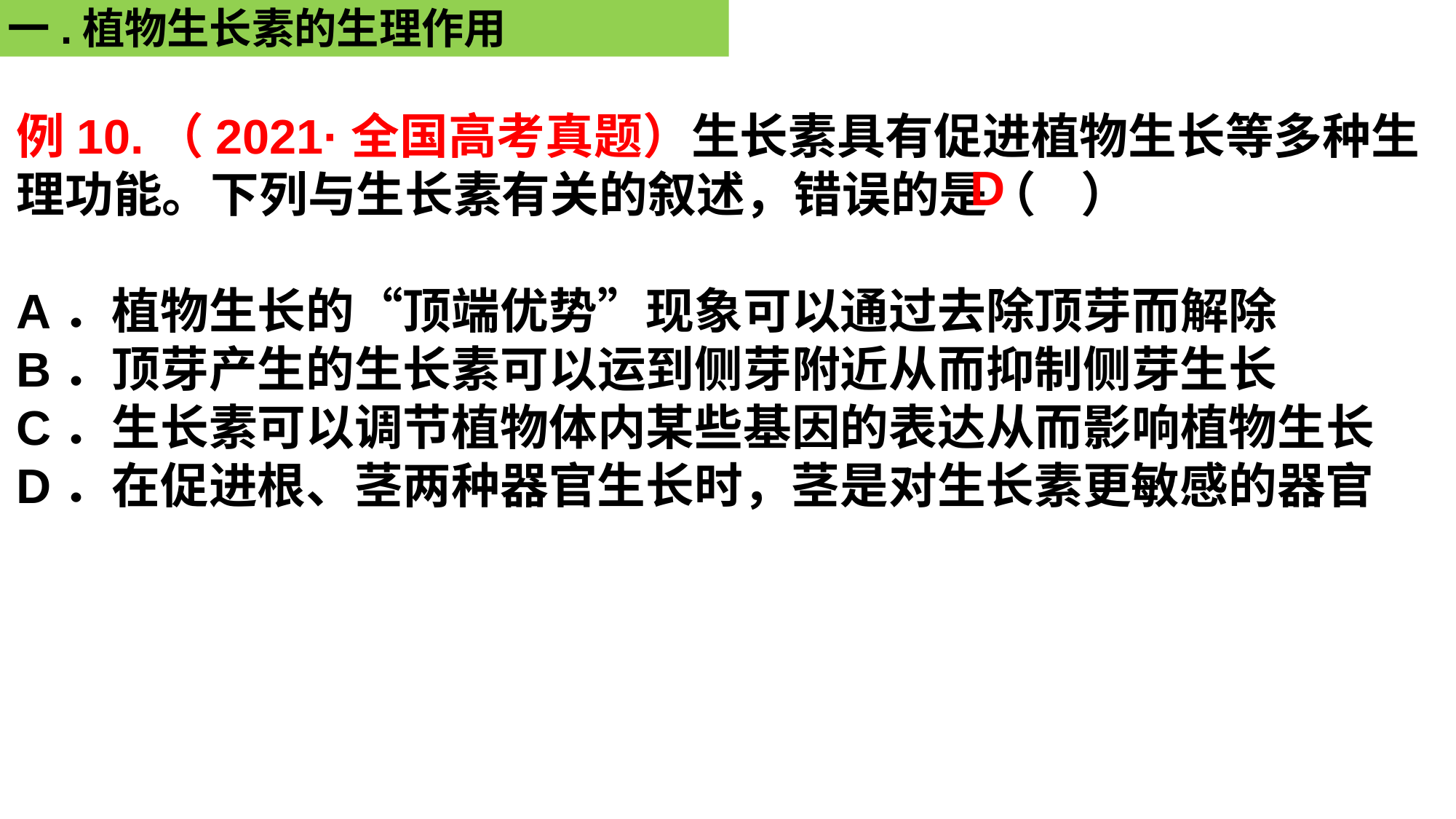

一.植物生长素的生理作用
例10.（2021·全国高考真题）生长素具有促进植物生长等多种生理功能。下列与生长素有关的叙述，错误的是（    ）

A．植物生长的“顶端优势”现象可以通过去除顶芽而解除
B．顶芽产生的生长素可以运到侧芽附近从而抑制侧芽生长
C．生长素可以调节植物体内某些基因的表达从而影响植物生长
D．在促进根、茎两种器官生长时，茎是对生长素更敏感的器官
D